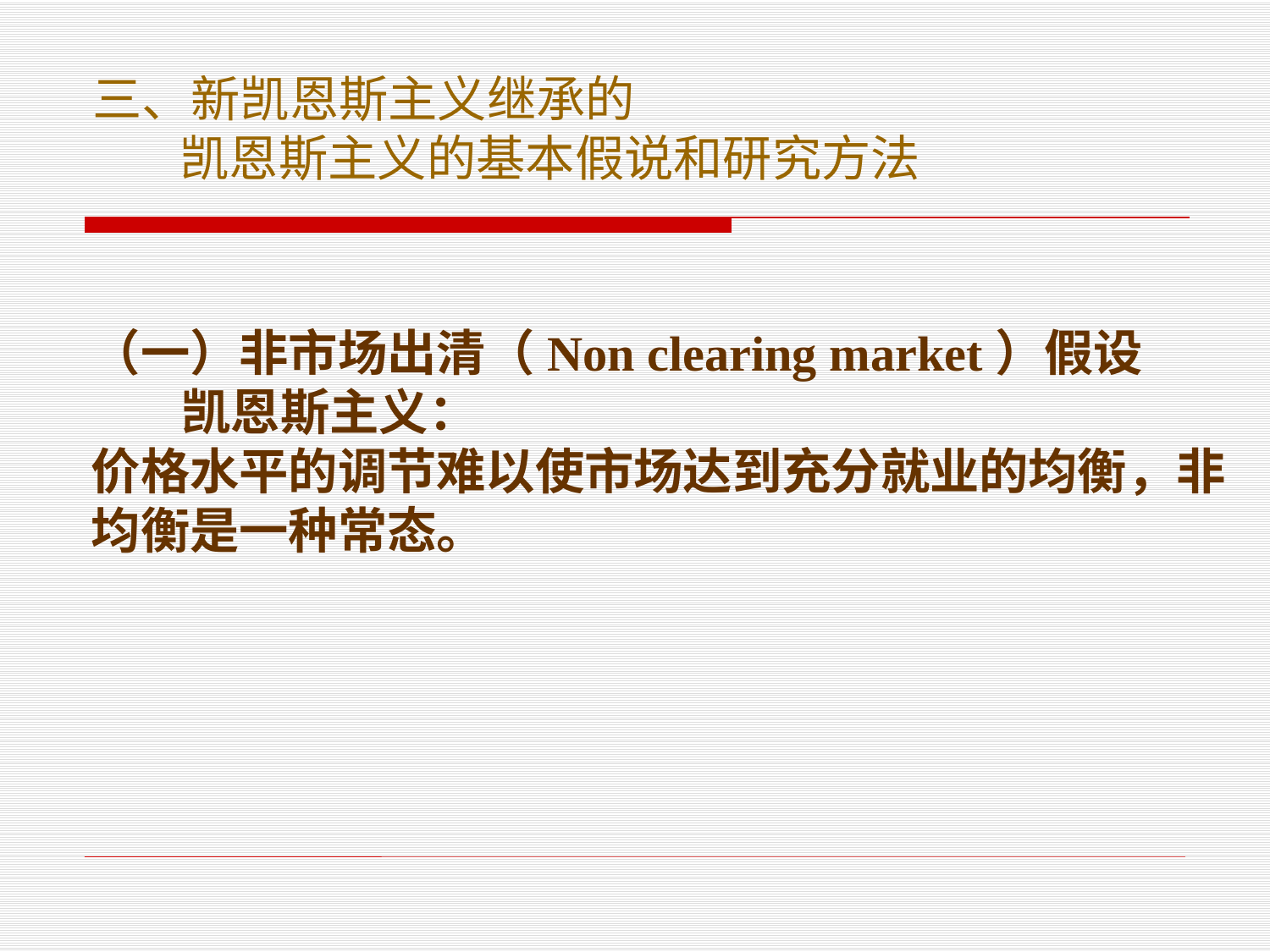

三、新凯恩斯主义继承的
        凯恩斯主义的基本假说和研究方法

（一）非市场出清（Non clearing market）假设
       凯恩斯主义：
价格水平的调节难以使市场达到充分就业的均衡，非均衡是一种常态。